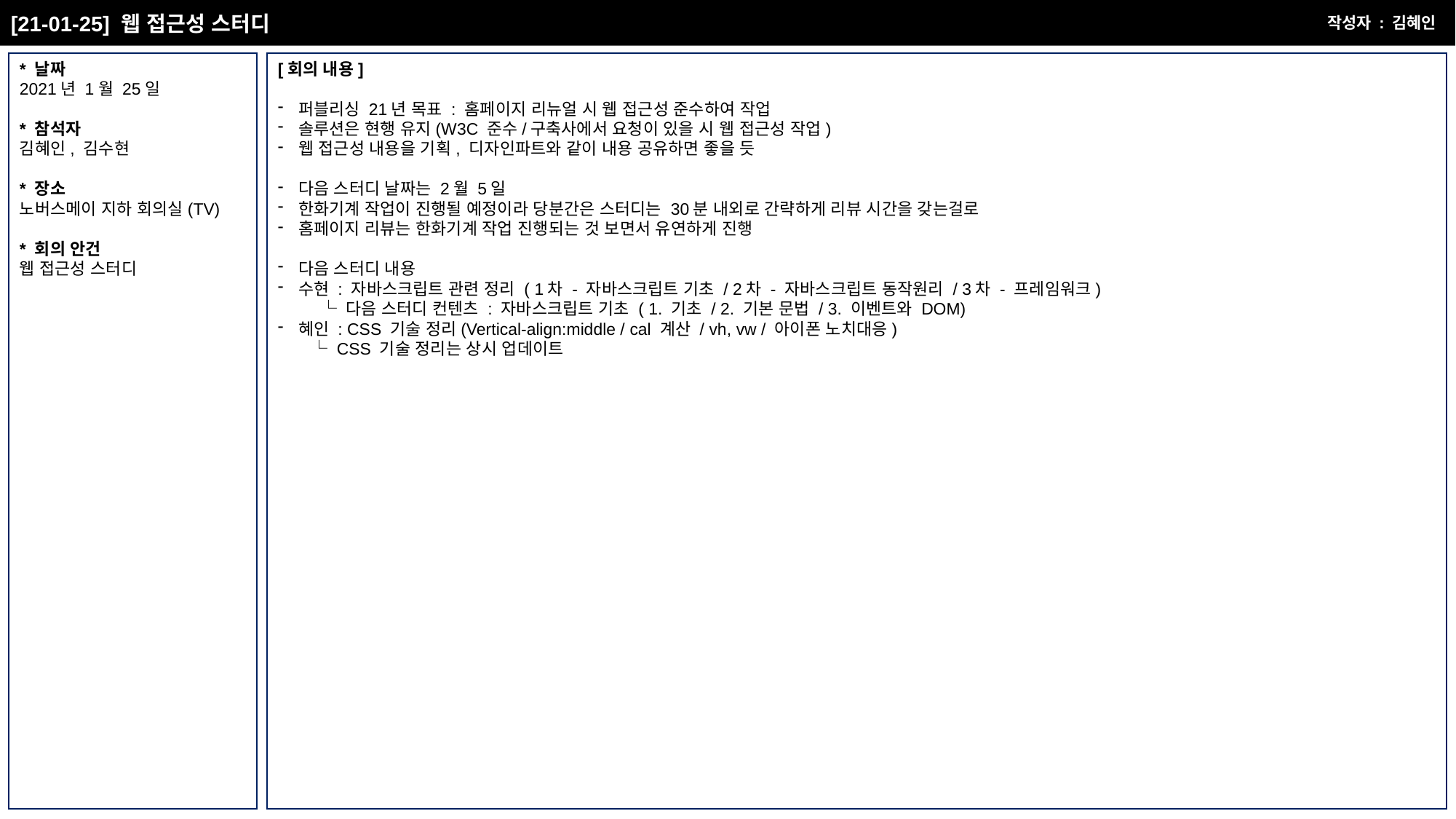

[21-01-25] 웹 접근성 스터디
작성자 : 김혜인

* 날짜
2021년 1월 25일

* 참석자
김혜인, 김수현

* 장소
노버스메이 지하 회의실(TV)

* 회의 안건
웹 접근성 스터디

[회의 내용]

퍼블리싱 21년 목표 : 홈페이지 리뉴얼 시 웹 접근성 준수하여 작업
솔루션은 현행 유지(W3C 준수/구축사에서 요청이 있을 시 웹 접근성 작업)
웹 접근성 내용을 기획, 디자인파트와 같이 내용 공유하면 좋을 듯

다음 스터디 날짜는 2월 5일
한화기계 작업이 진행될 예정이라 당분간은 스터디는 30분 내외로 간략하게 리뷰 시간을 갖는걸로
홈페이지 리뷰는 한화기계 작업 진행되는 것 보면서 유연하게 진행

다음 스터디 내용
수현 : 자바스크립트 관련 정리 ( 1차 - 자바스크립트 기초 / 2차 - 자바스크립트 동작원리 / 3차 - 프레임워크)
         └ 다음 스터디 컨텐츠 : 자바스크립트 기초 ( 1. 기초 / 2. 기본 문법 / 3. 이벤트와 DOM)
혜인 : CSS 기술 정리(Vertical-align:middle / cal 계산 / vh, vw / 아이폰 노치대응)
　　└ CSS 기술 정리는 상시 업데이트